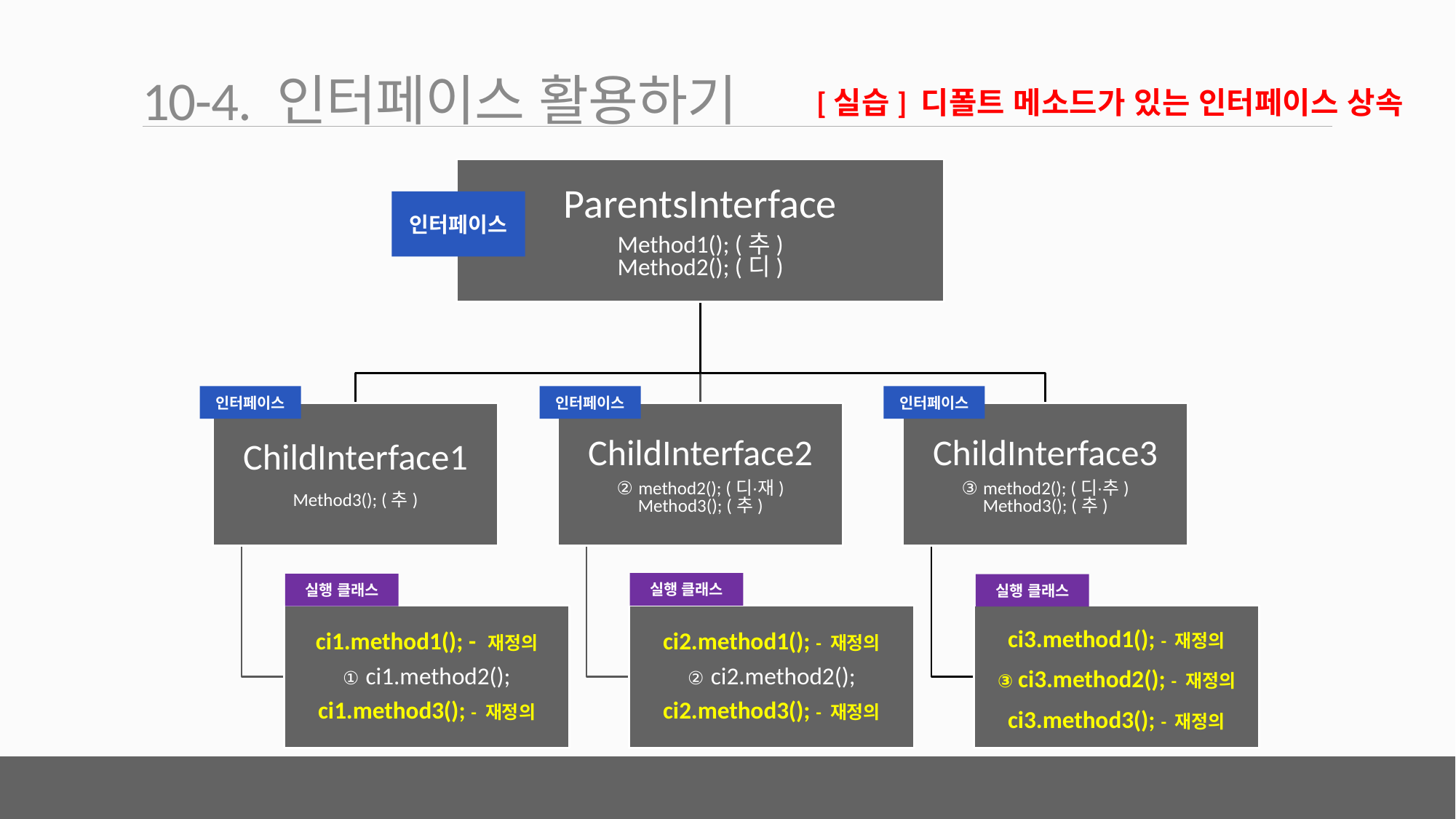

10-4. 인터페이스 활용하기
[실습] 디폴트 메소드가 있는 인터페이스 상속

ParentsInterface
Method1(); (추)
Method2(); (디)
ChildInterface1
Method3(); (추)
ci1.method1(); - 재정의
① ci1.method2();
ci1.method3(); - 재정의
ChildInterface2
② method2(); (디∙재)
Method3(); (추)
ci2.method1(); - 재정의
② ci2.method2();
ci2.method3(); - 재정의
ChildInterface3
③ method2(); (디∙추)
Method3(); (추)
ci3.method1(); - 재정의
③ ci3.method2(); - 재정의
ci3.method3(); - 재정의
인터페이스
인터페이스
인터페이스
인터페이스
실행 클래스
실행 클래스
실행 클래스